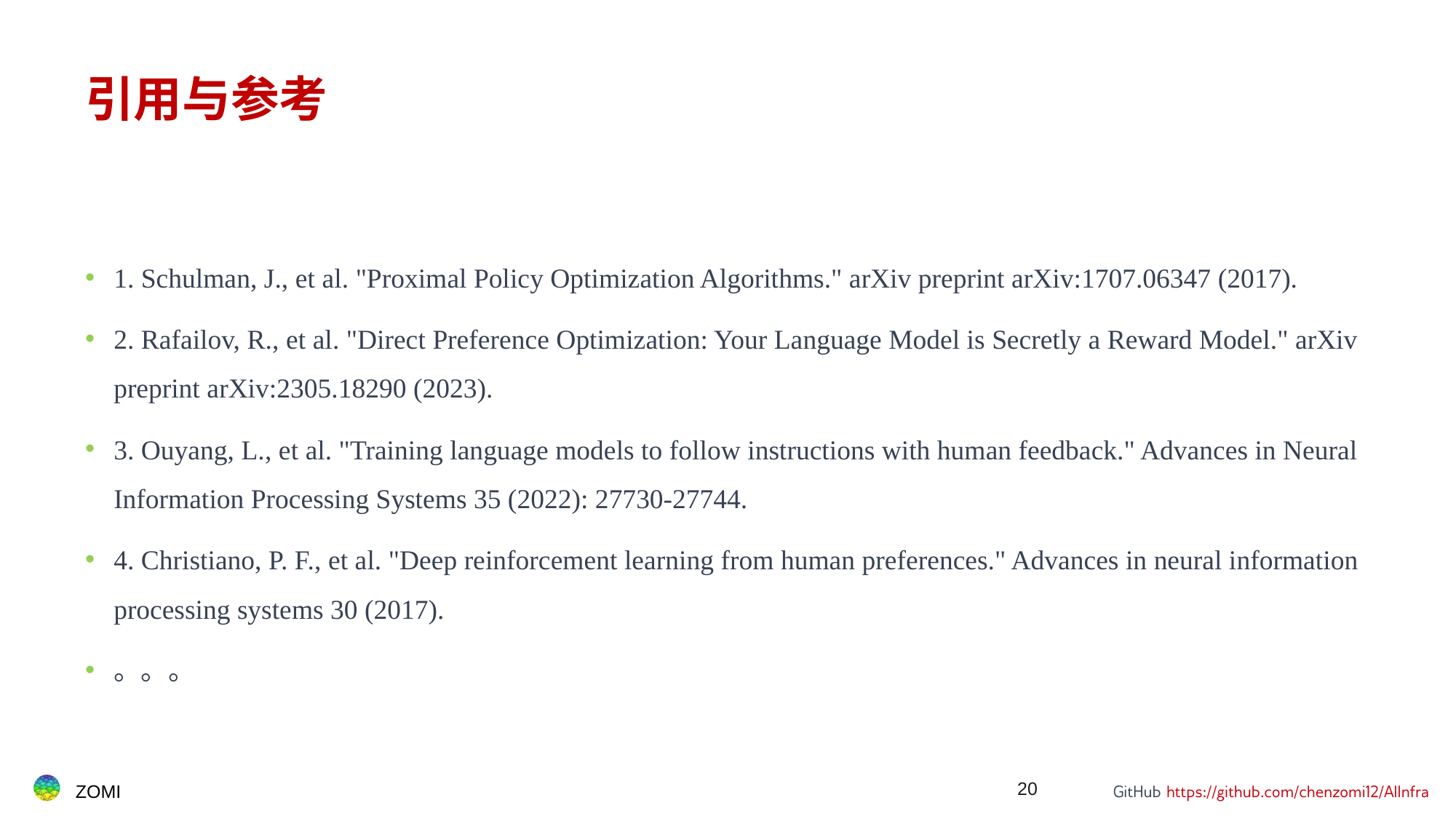

# 引用与参考

1. Schulman, J., et al. "Proximal Policy Optimization Algorithms." arXiv preprint arXiv:1707.06347 (2017).
2. Rafailov, R., et al. "Direct Preference Optimization: Your Language Model is Secretly a Reward Model." arXiv preprint arXiv:2305.18290 (2023).
3. Ouyang, L., et al. "Training language models to follow instructions with human feedback." Advances in Neural Information Processing Systems 35 (2022): 27730-27744.
4. Christiano, P. F., et al. "Deep reinforcement learning from human preferences." Advances in neural information processing systems 30 (2017).
。。。